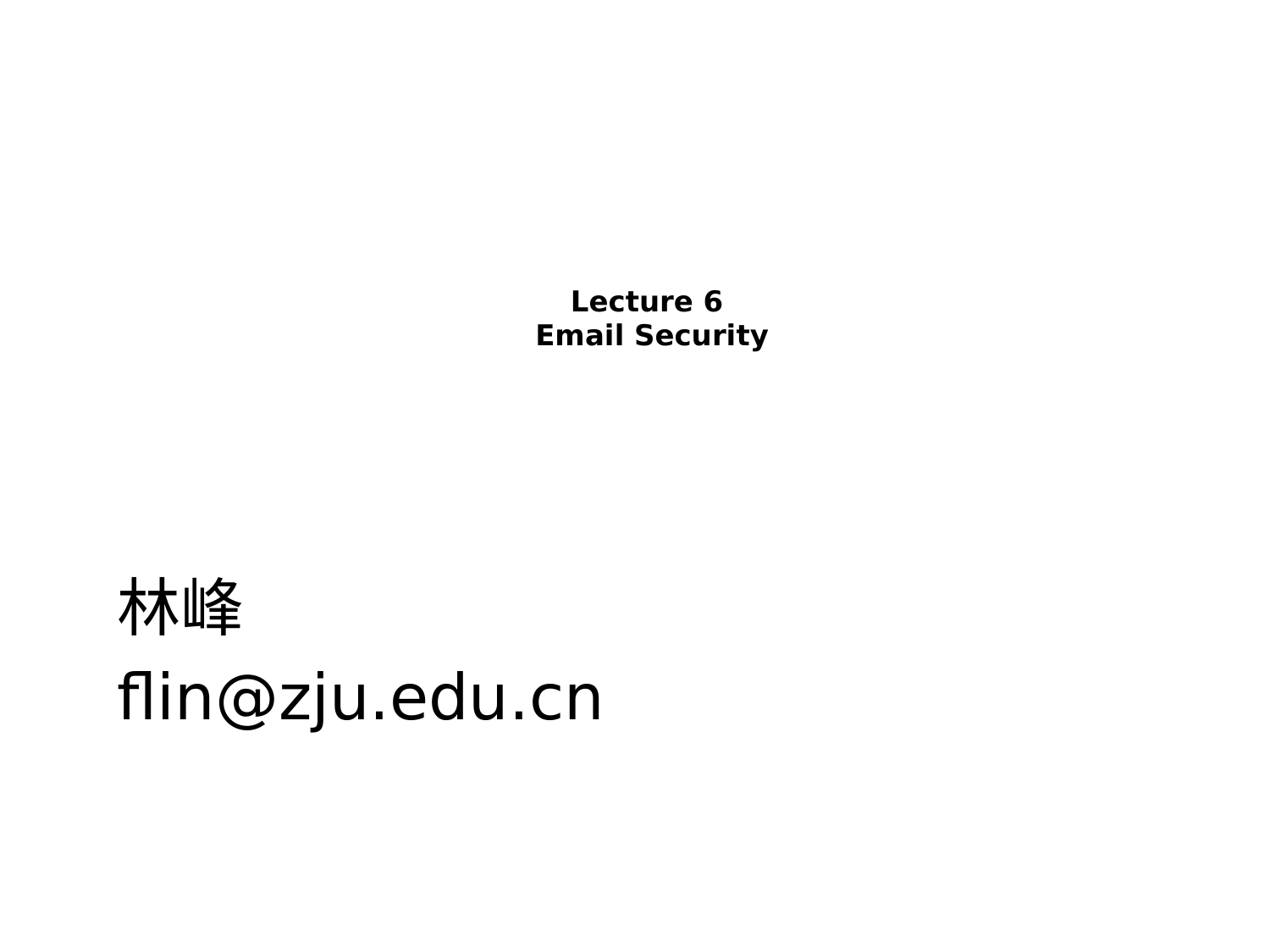

# Lecture 6 Email Security
林峰
flin@zju.edu.cn